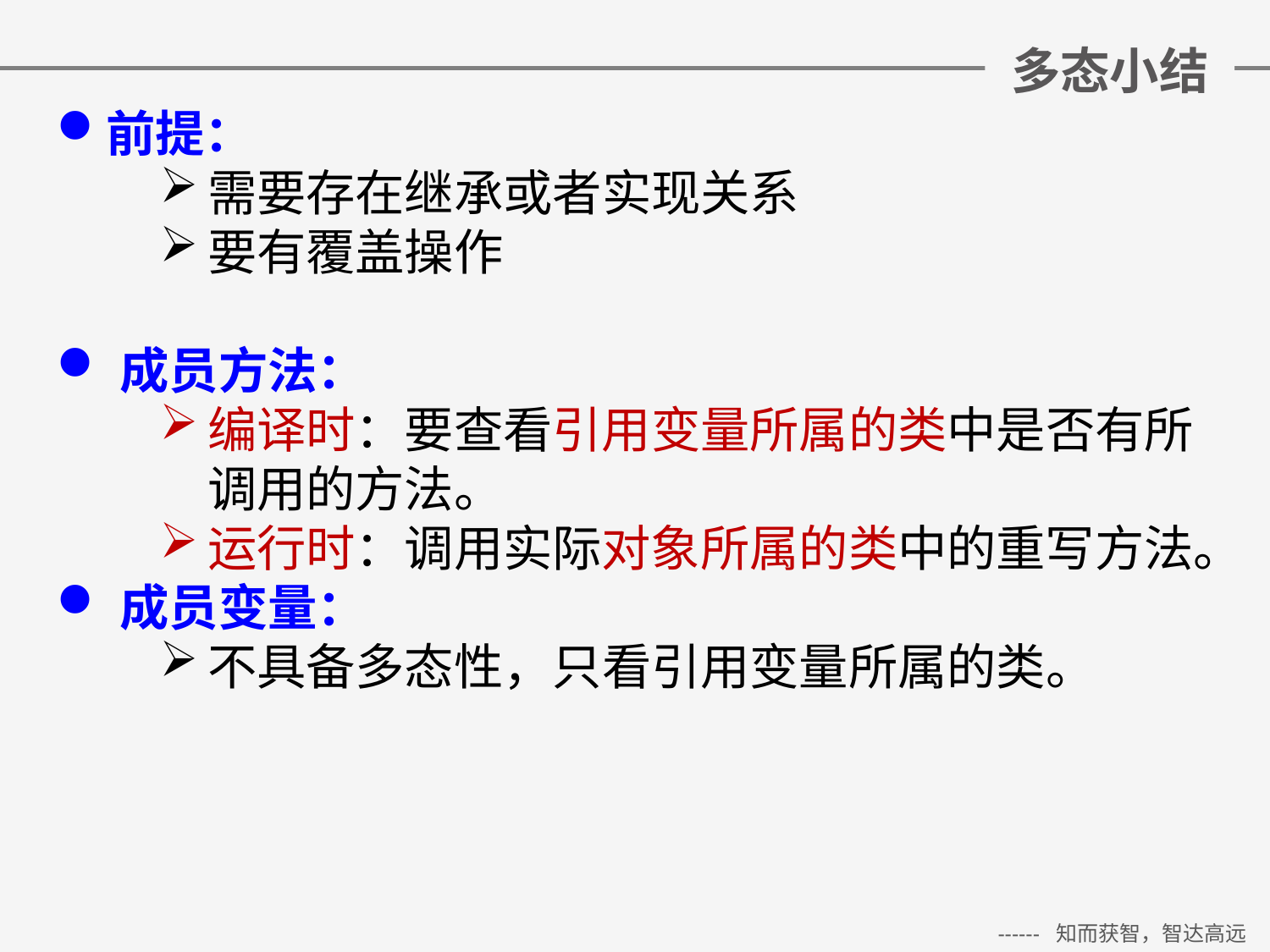

# 多态小结
前提：
需要存在继承或者实现关系
要有覆盖操作

成员方法：
编译时：要查看引用变量所属的类中是否有所调用的方法。
运行时：调用实际对象所属的类中的重写方法。
成员变量：
不具备多态性，只看引用变量所属的类。